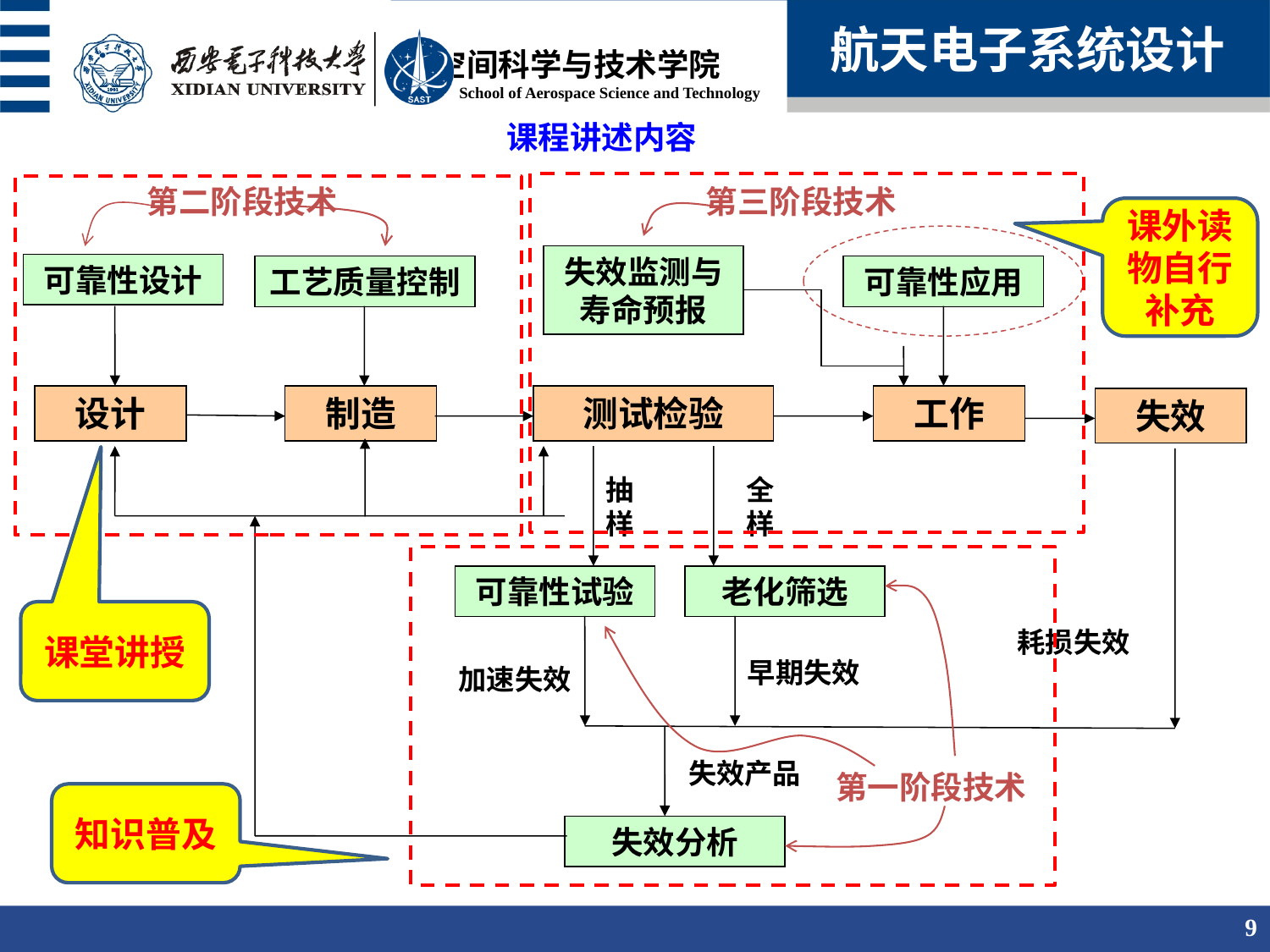

航天电子系统设计
课程讲述内容

第二阶段技术
第三阶段技术
课外读物自行补充

失效监测与寿命预报
可靠性设计
工艺质量控制
可靠性应用

设计
制造
测试检验
工作
失效

抽样
全样

可靠性试验
老化筛选

课堂讲授

耗损失效

早期失效
加速失效

失效产品
第一阶段技术
知识普及

失效分析